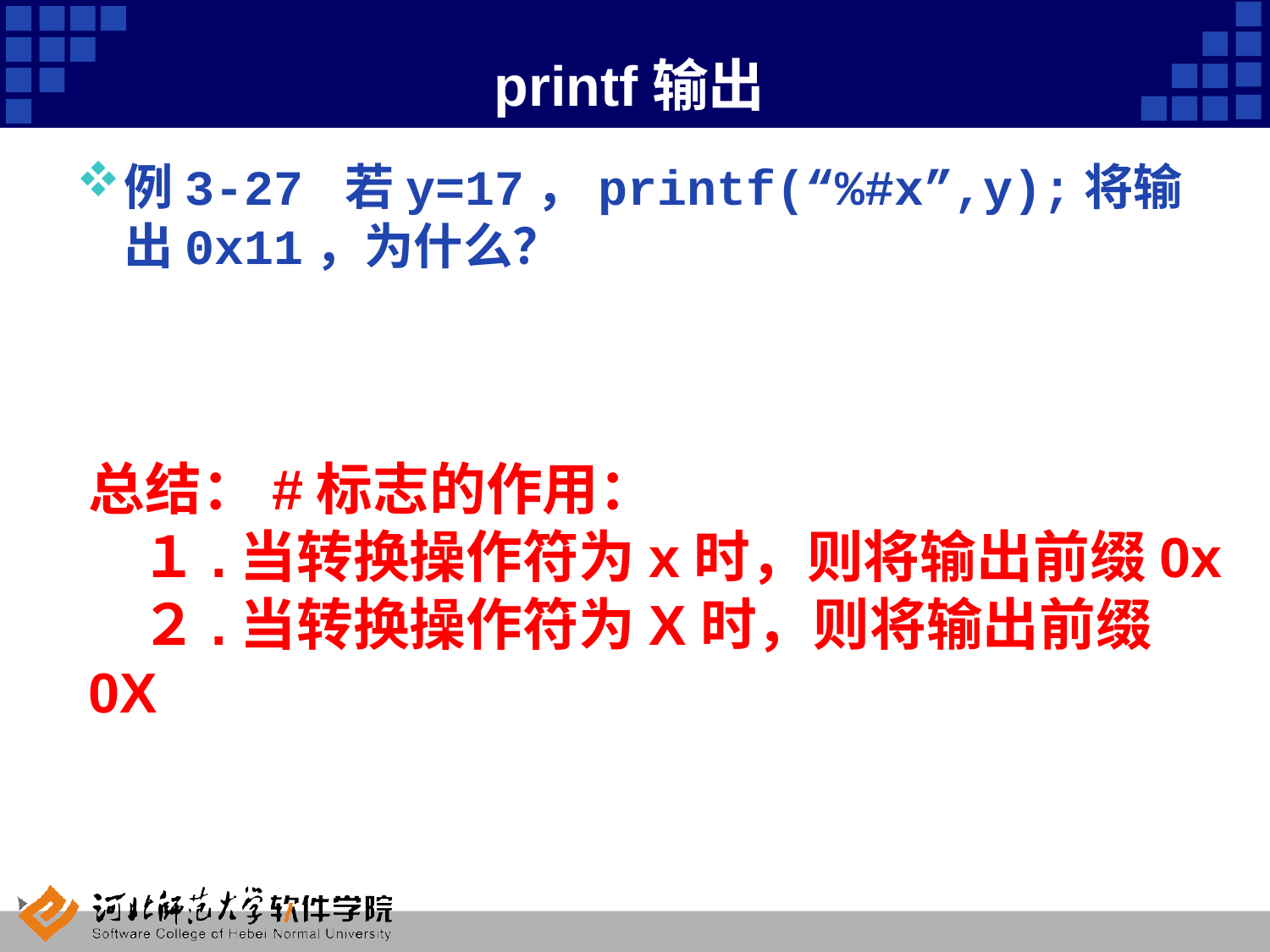

# printf输出
例3-27 若y=17，printf(“%#x”,y);将输出0x11，为什么？
总结：#标志的作用：
   １.当转换操作符为x时，则将输出前缀0x
   ２.当转换操作符为X时，则将输出前缀0X